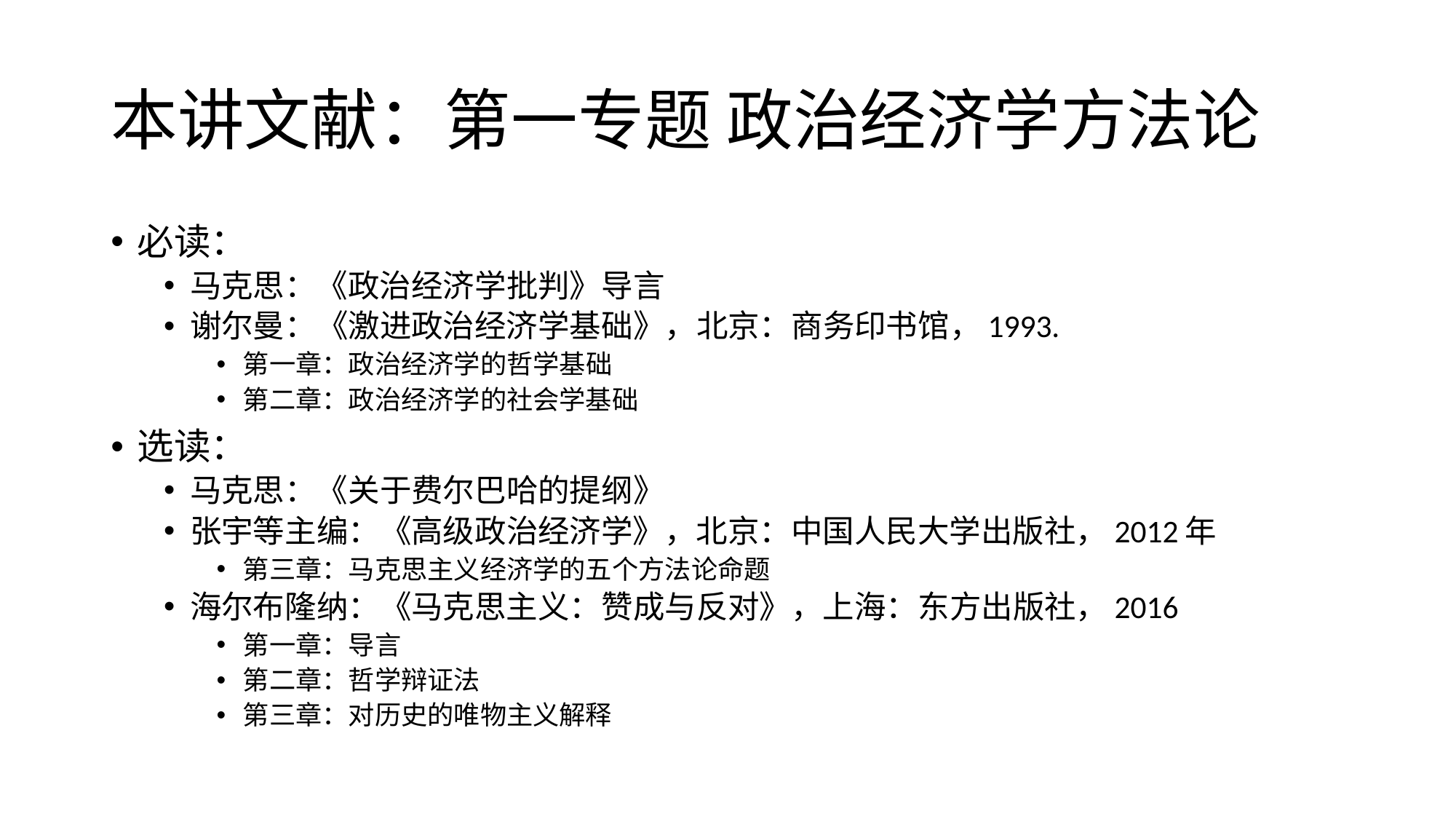

# 本讲文献：第一专题 政治经济学方法论
必读：
马克思：《政治经济学批判》导言
谢尔曼：《激进政治经济学基础》，北京：商务印书馆，1993.
第一章：政治经济学的哲学基础
第二章：政治经济学的社会学基础
选读：
马克思：《关于费尔巴哈的提纲》
张宇等主编：《高级政治经济学》，北京：中国人民大学出版社，2012年
第三章：马克思主义经济学的五个方法论命题
海尔布隆纳：《马克思主义：赞成与反对》，上海：东方出版社，2016
第一章：导言
第二章：哲学辩证法
第三章：对历史的唯物主义解释